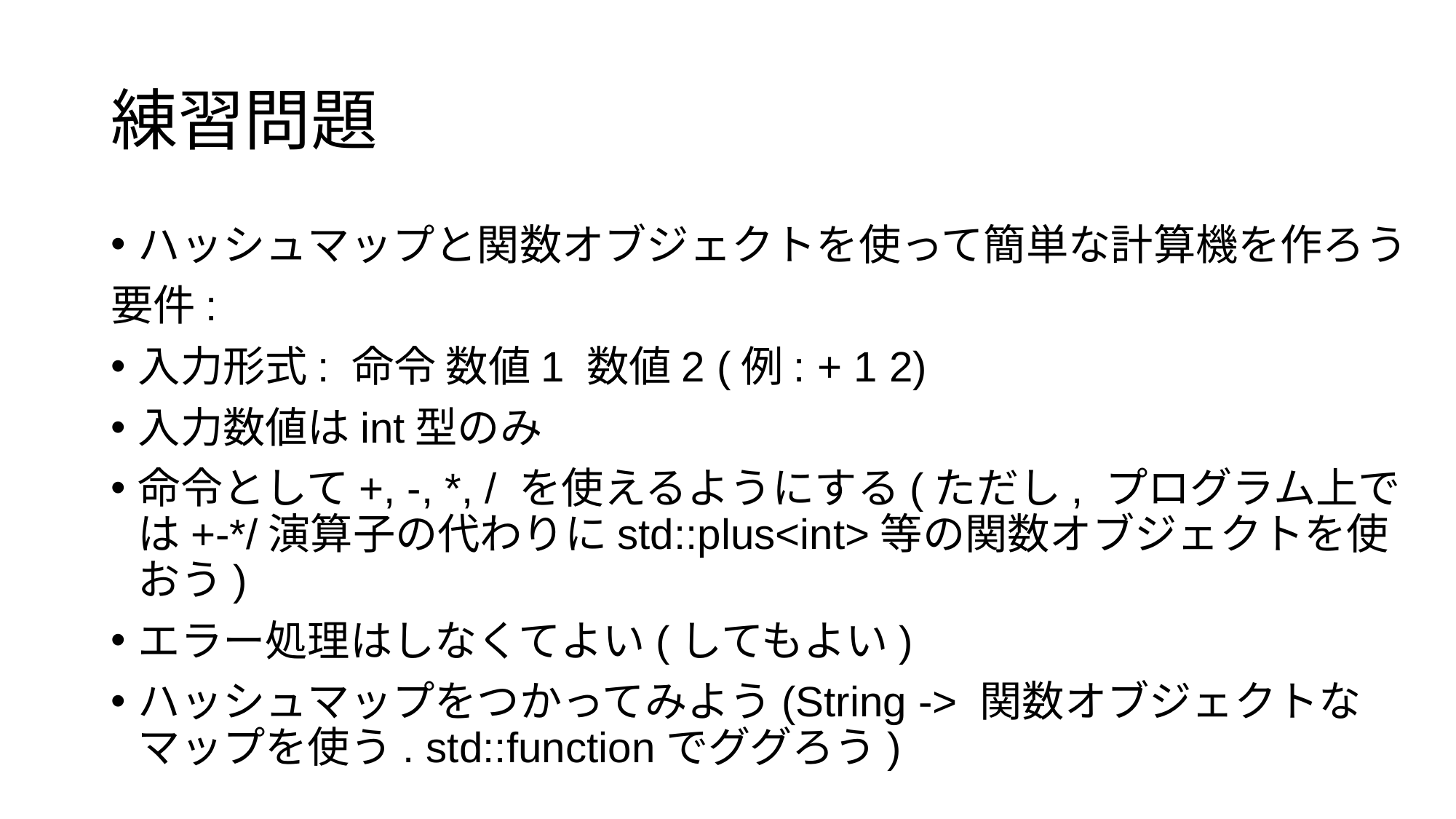

# 練習問題
ハッシュマップと関数オブジェクトを使って簡単な計算機を作ろう
要件:
入力形式: 命令 数値1 数値2 (例: + 1 2)
入力数値はint型のみ
命令として+, -, *, / を使えるようにする(ただし, プログラム上では+-*/演算子の代わりにstd::plus<int>等の関数オブジェクトを使おう)
エラー処理はしなくてよい(してもよい)
ハッシュマップをつかってみよう(String -> 関数オブジェクトなマップを使う. std::functionでググろう)